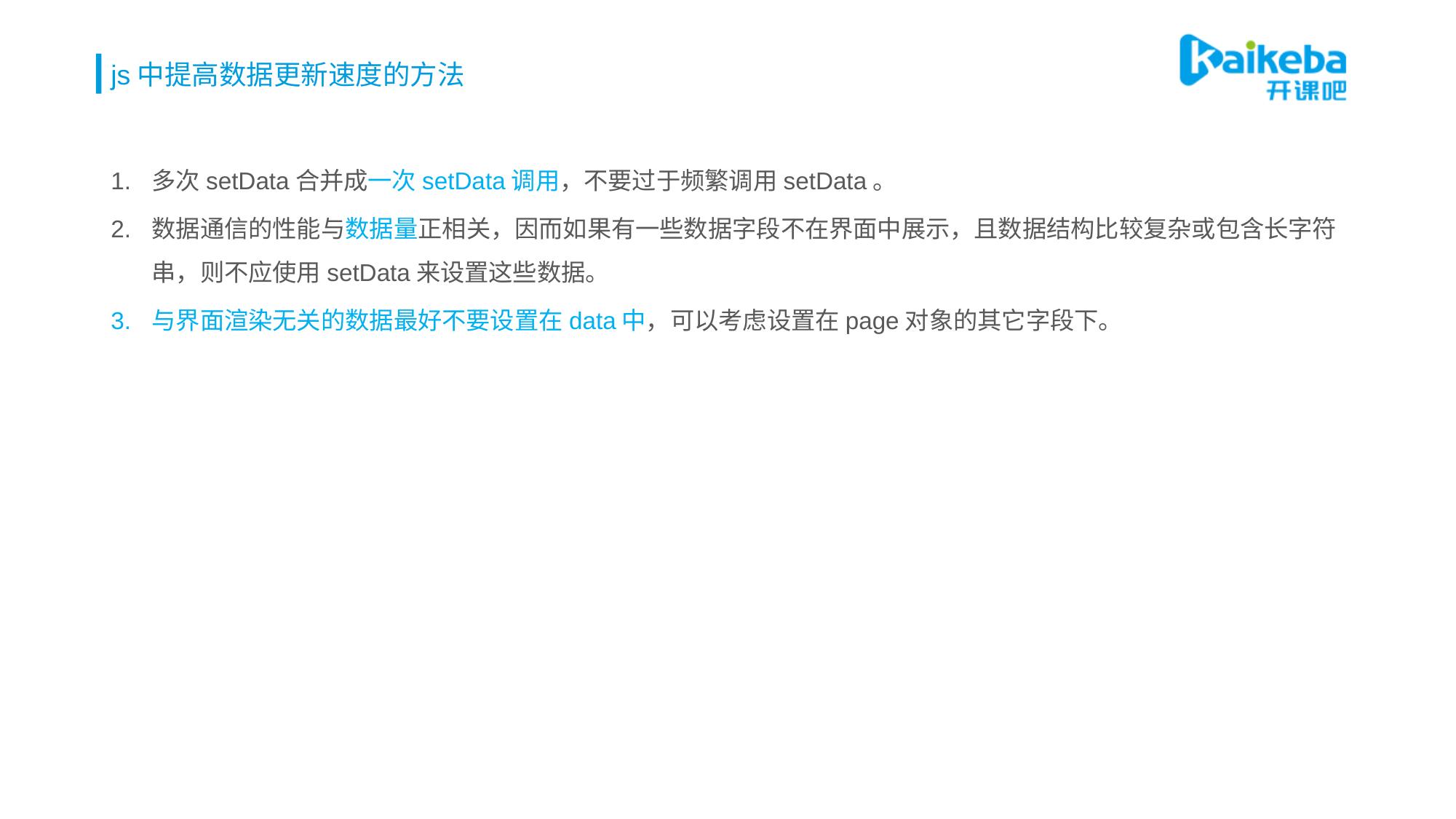

# js中提高数据更新速度的方法
多次setData合并成一次setData调用，不要过于频繁调用setData。
数据通信的性能与数据量正相关，因而如果有一些数据字段不在界面中展示，且数据结构比较复杂或包含长字符串，则不应使用setData来设置这些数据。
与界面渲染无关的数据最好不要设置在data中，可以考虑设置在page对象的其它字段下。